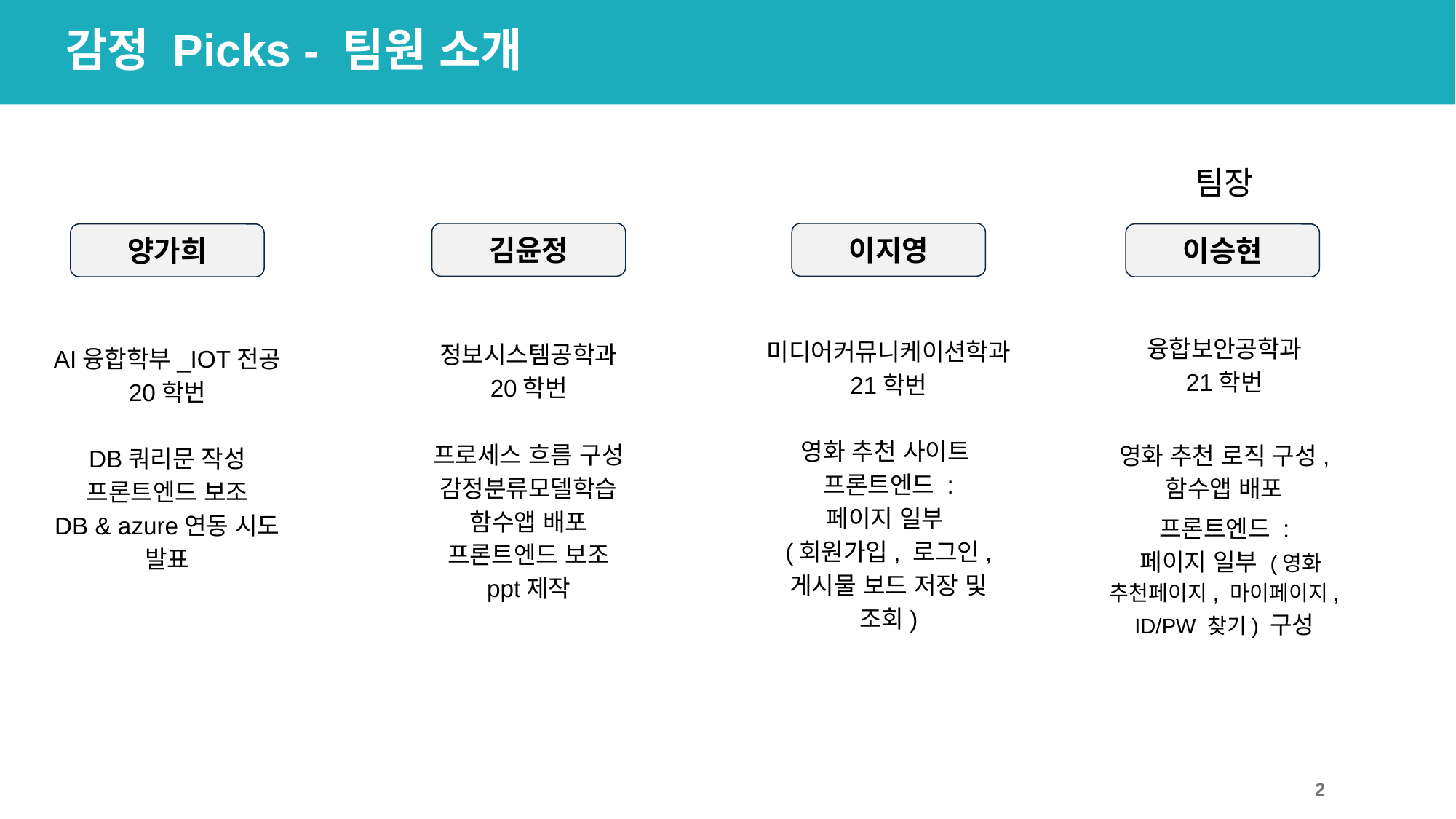

# 감정 Picks - 팀원 소개
팀장
김윤정
정보시스템공학과
20학번

프로세스 흐름 구성
감정분류모델학습
함수앱 배포
프론트엔드 보조
ppt제작

이지영
미디어커뮤니케이션학과
21학번

영화 추천 사이트
프론트엔드 :
페이지 일부
(회원가입, 로그인, 게시물 보드 저장 및 조회)
양가희
AI융합학부_IOT전공
20학번

DB쿼리문 작성
프론트엔드 보조
DB & azure연동 시도
발표
이승현
융합보안공학과
21학번

영화 추천 로직 구성, 함수앱 배포

프론트엔드 :
 페이지 일부 (영화 추천페이지, 마이페이지, ID/PW 찾기) 구성
2